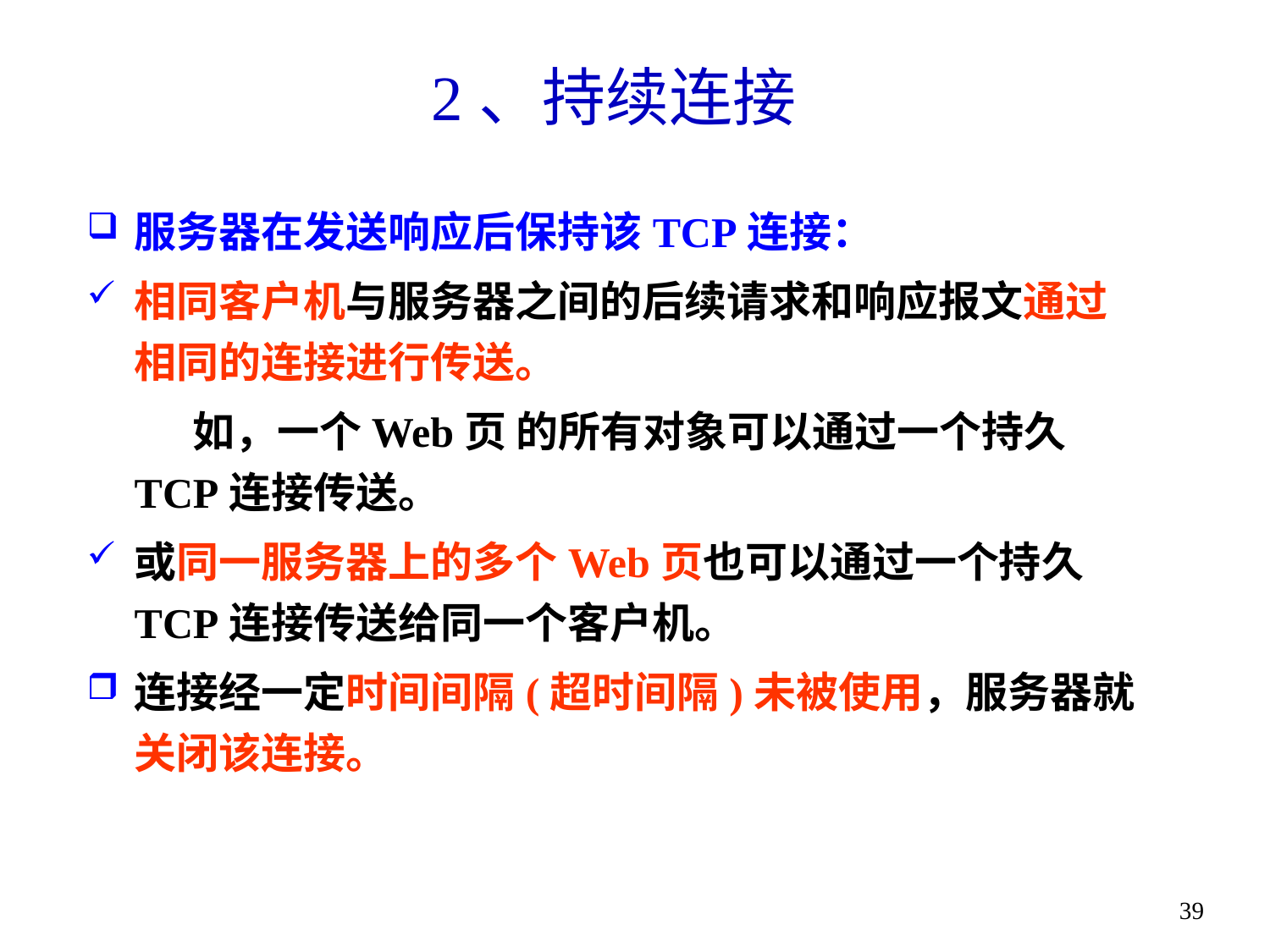

# 2、持续连接
服务器在发送响应后保持该TCP连接：
相同客户机与服务器之间的后续请求和响应报文通过相同的连接进行传送。
          如，一个Web页 的所有对象可以通过一个持久TCP连接传送。
或同一服务器上的多个Web页也可以通过一个持久TCP连接传送给同一个客户机。
连接经一定时间间隔(超时间隔)未被使用，服务器就关闭该连接。
39